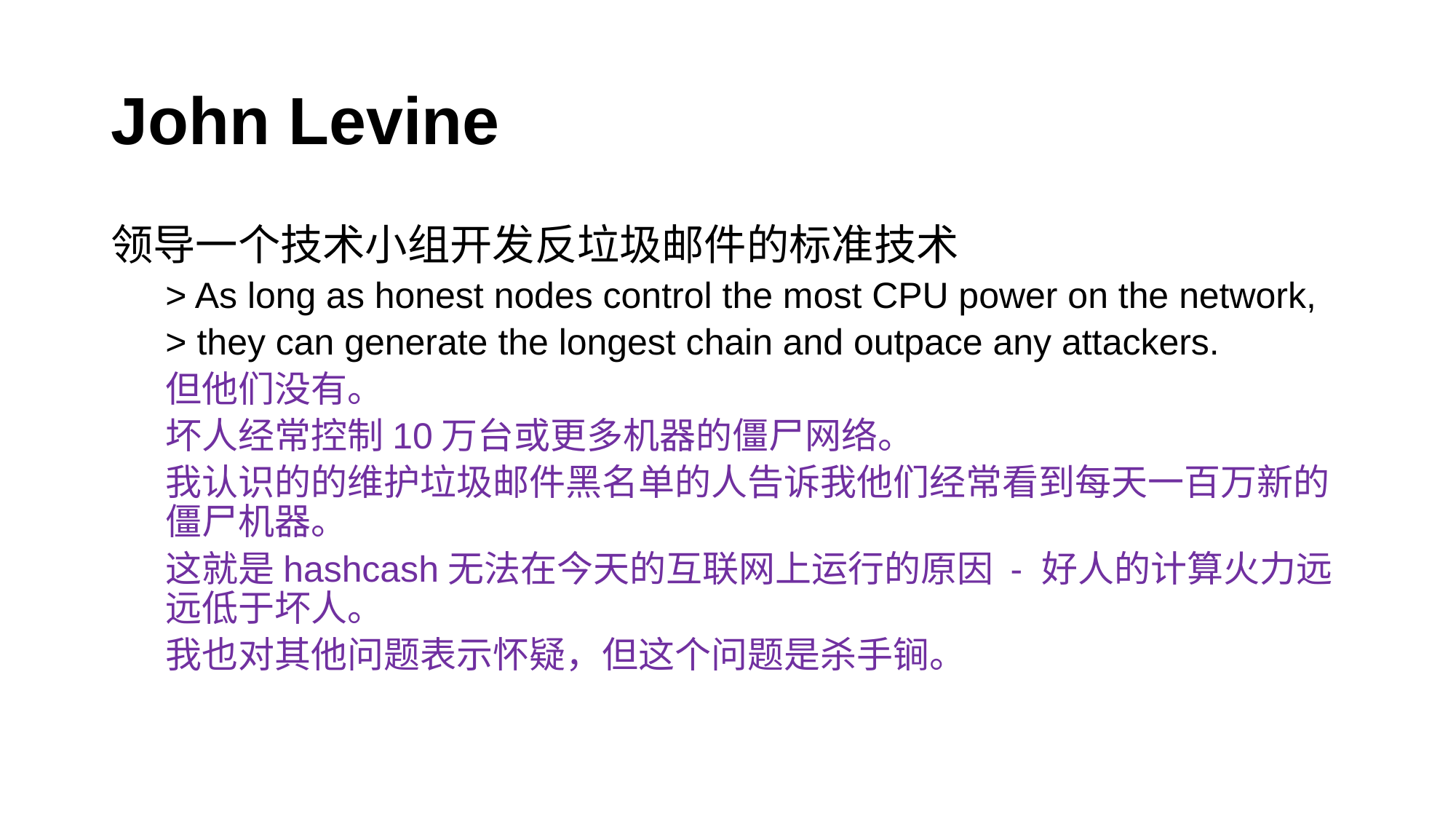

# John Levine
领导一个技术小组开发反垃圾邮件的标准技术
> As long as honest nodes control the most CPU power on the network,
> they can generate the longest chain and outpace any attackers.
但他们没有。
坏人经常控制10万台或更多机器的僵尸网络。
我认识的的维护垃圾邮件黑名单的人告诉我他们经常看到每天一百万新的僵尸机器。
这就是hashcash无法在今天的互联网上运行的原因 - 好人的计算火力远远低于坏人。
我也对其他问题表示怀疑，但这个问题是杀手锏。